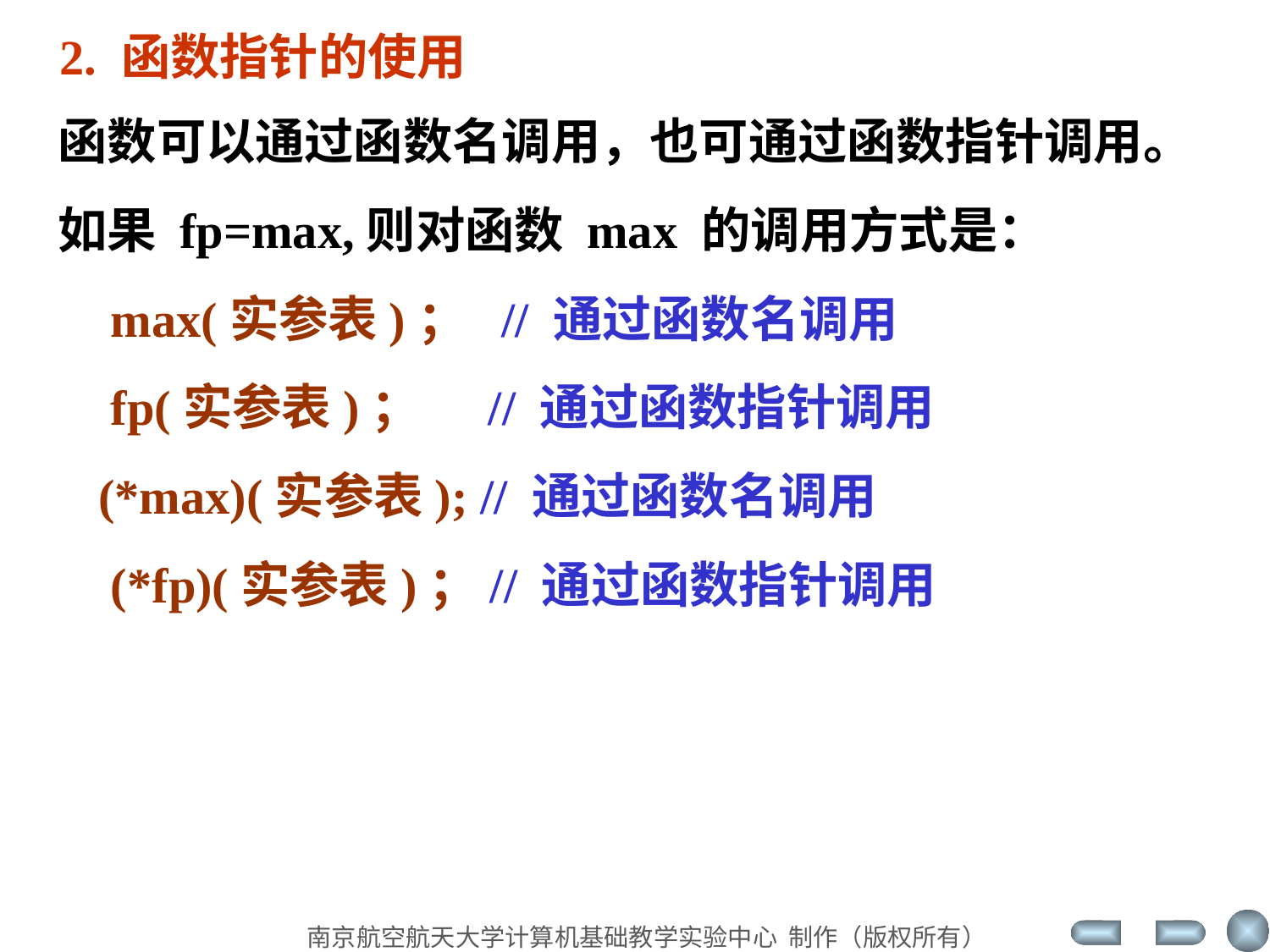

2. 函数指针的使用
   函数可以通过函数名调用，也可通过函数指针调用。
   如果 fp=max,则对函数 max 的调用方式是：
        max(实参表)；  // 通过函数名调用
        fp(实参表)；     // 通过函数指针调用
       (*max)(实参表); // 通过函数名调用
        (*fp)(实参表)；// 通过函数指针调用